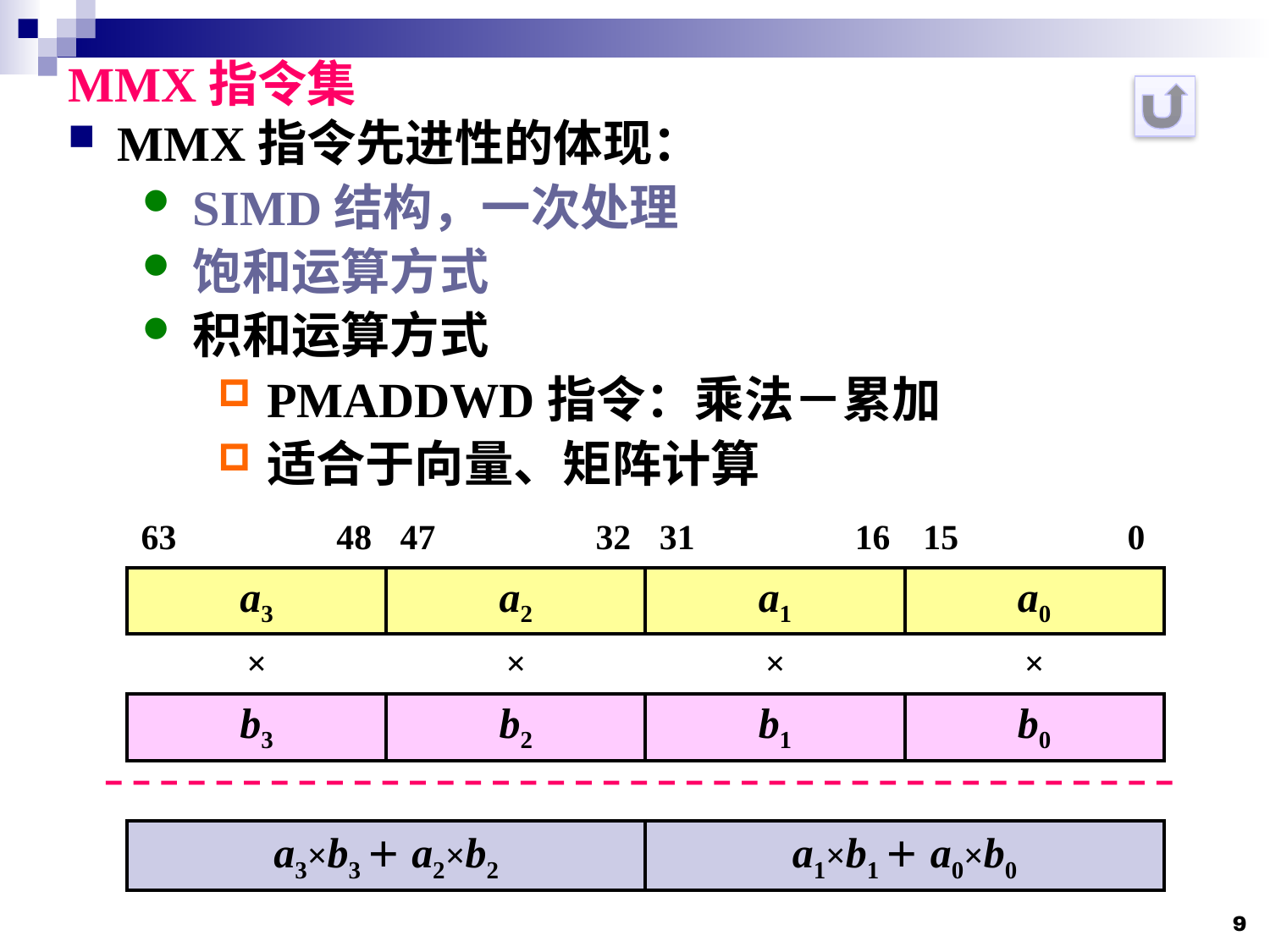

MMX指令集
MMX指令先进性的体现：
SIMD结构，一次处理
饱和运算方式
积和运算方式
PMADDWD指令：乘法－累加
适合于向量、矩阵计算

| 63 48 | 47 32 | 31 16 | 15 0 |
| --- | --- | --- | --- |
| a3 | a2 | a1 | a0 |
| × | × | × | × |
| b3 | b2 | b1 | b0 |
|  |  |  |  |
| a3×b3＋a2×b2 |  | a1×b1＋a0×b0 |  |

9